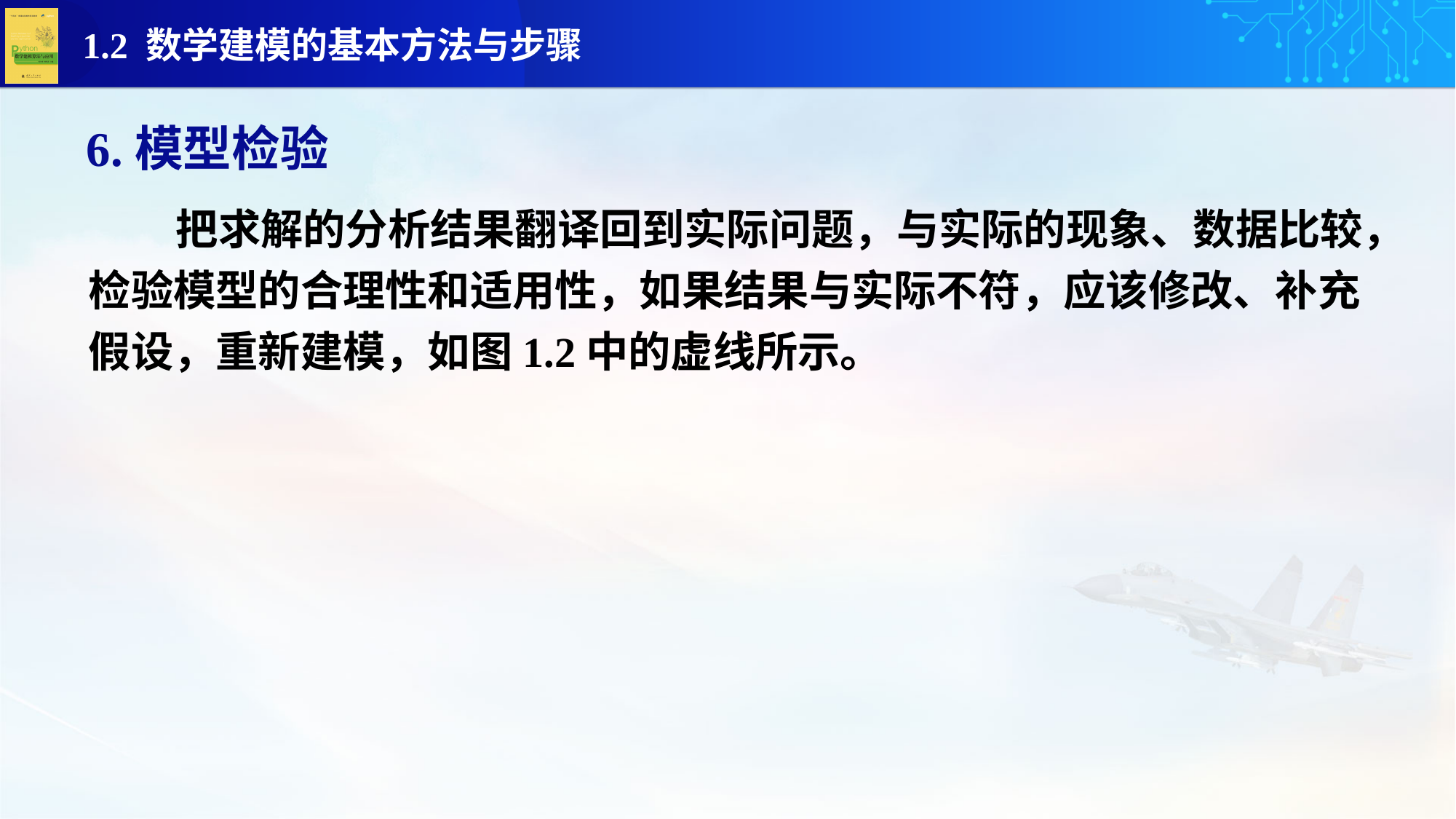

6.模型检验
        把求解的分析结果翻译回到实际问题，与实际的现象、数据比较，检验模型的合理性和适用性，如果结果与实际不符，应该修改、补充假设，重新建模，如图1.2中的虚线所示。